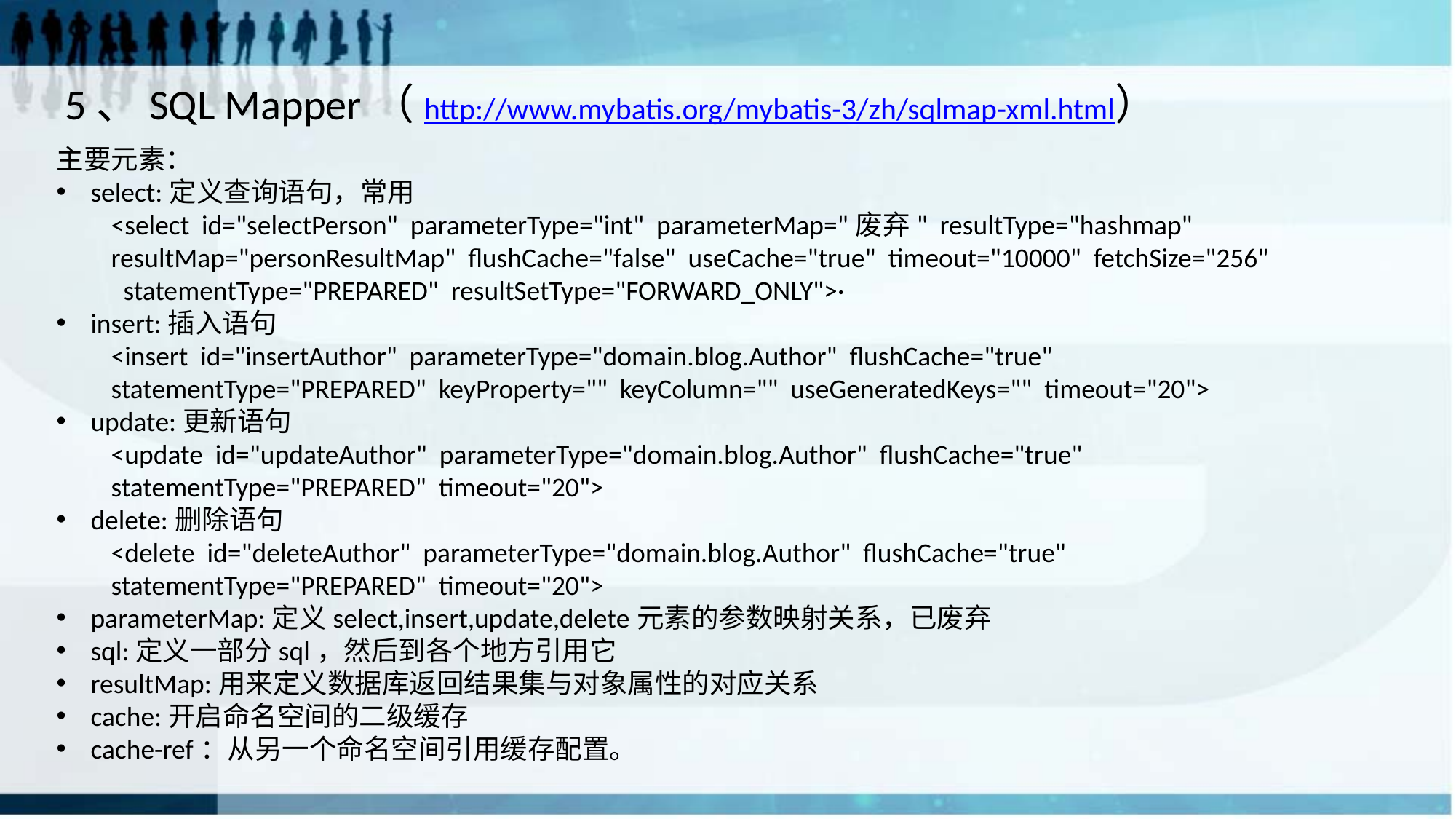

# 5、SQL Mapper（http://www.mybatis.org/mybatis-3/zh/sqlmap-xml.html）
主要元素：
select:定义查询语句，常用
<select  id="selectPerson"  parameterType="int"  parameterMap="废弃"  resultType="hashmap"        resultMap="personResultMap"  flushCache="false"  useCache="true"  timeout="10000"  fetchSize="256"
  statementType="PREPARED"  resultSetType="FORWARD_ONLY">·
insert:插入语句
<insert  id="insertAuthor"  parameterType="domain.blog.Author"  flushCache="true"  statementType="PREPARED"  keyProperty=""  keyColumn=""  useGeneratedKeys=""  timeout="20">
update:更新语句
<update  id="updateAuthor"  parameterType="domain.blog.Author"  flushCache="true"  statementType="PREPARED"  timeout="20">
delete:删除语句
<delete  id="deleteAuthor"  parameterType="domain.blog.Author"  flushCache="true"  statementType="PREPARED"  timeout="20">
parameterMap:定义select,insert,update,delete元素的参数映射关系，已废弃
sql:定义一部分sql，然后到各个地方引用它
resultMap:用来定义数据库返回结果集与对象属性的对应关系
cache:开启命名空间的二级缓存
cache-ref：从另一个命名空间引用缓存配置。